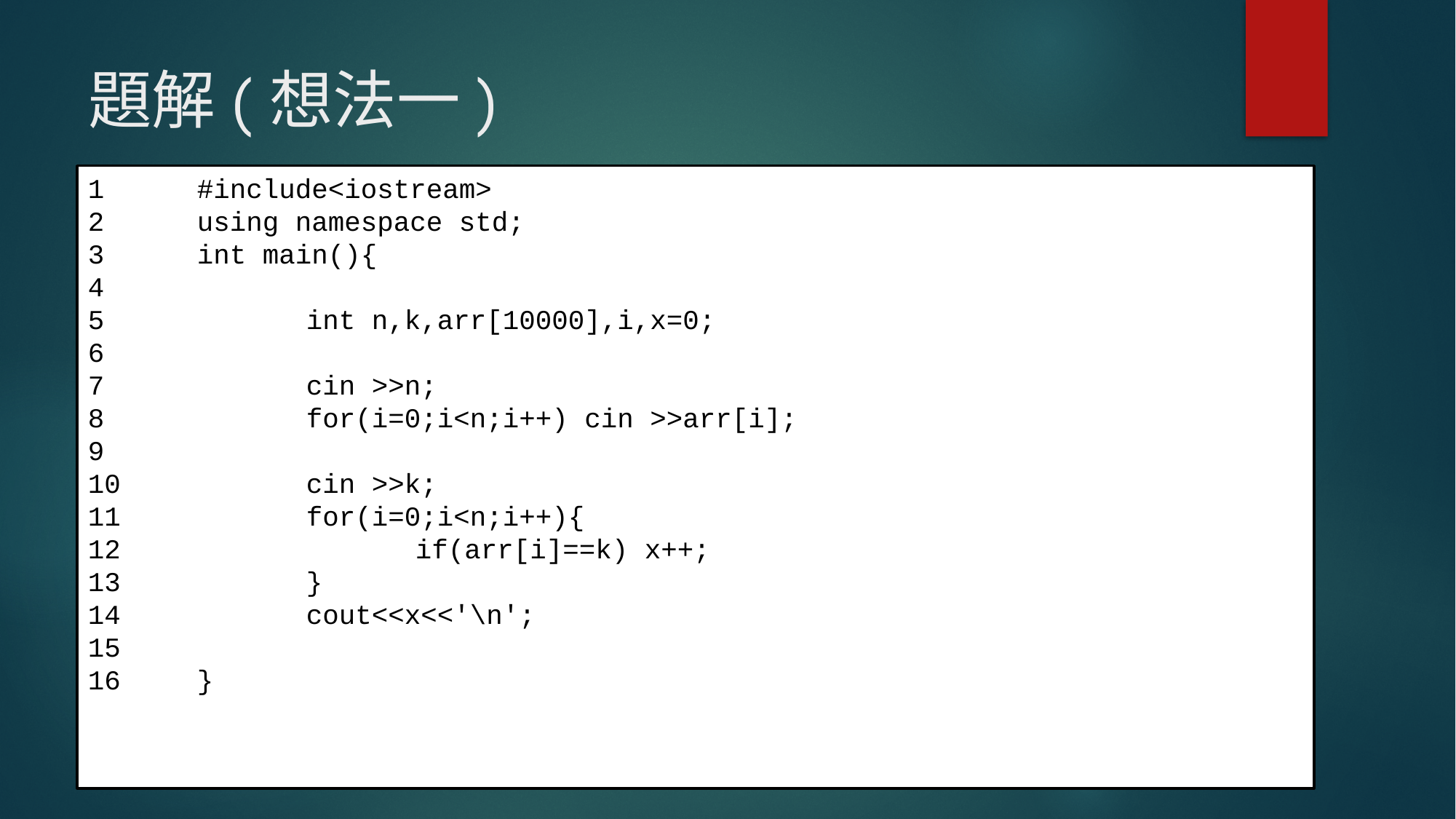

# 題解(想法一)
1	#include<iostream>
2	using namespace std;
3	int main(){
4
5		int n,k,arr[10000],i,x=0;
6
7		cin >>n;
8		for(i=0;i<n;i++) cin >>arr[i];
9
10		cin >>k;
11		for(i=0;i<n;i++){
12			if(arr[i]==k) x++;
13		}
14		cout<<x<<'\n';
15
16	}